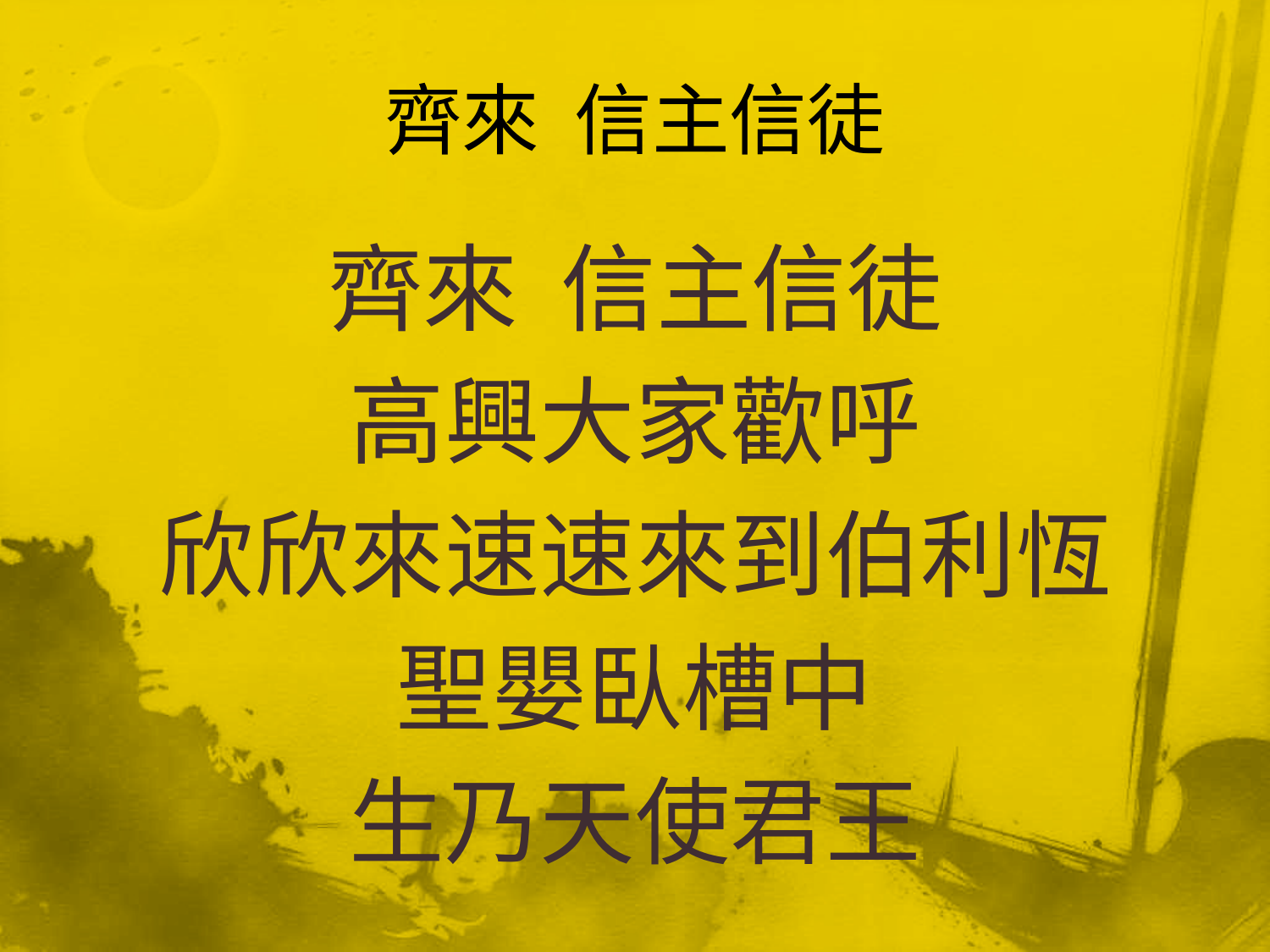

# 齊來  信主信徒
齊來  信主信徒
高興大家歡呼
欣欣來速速來到伯利恆
聖嬰臥槽中
生乃天使君王